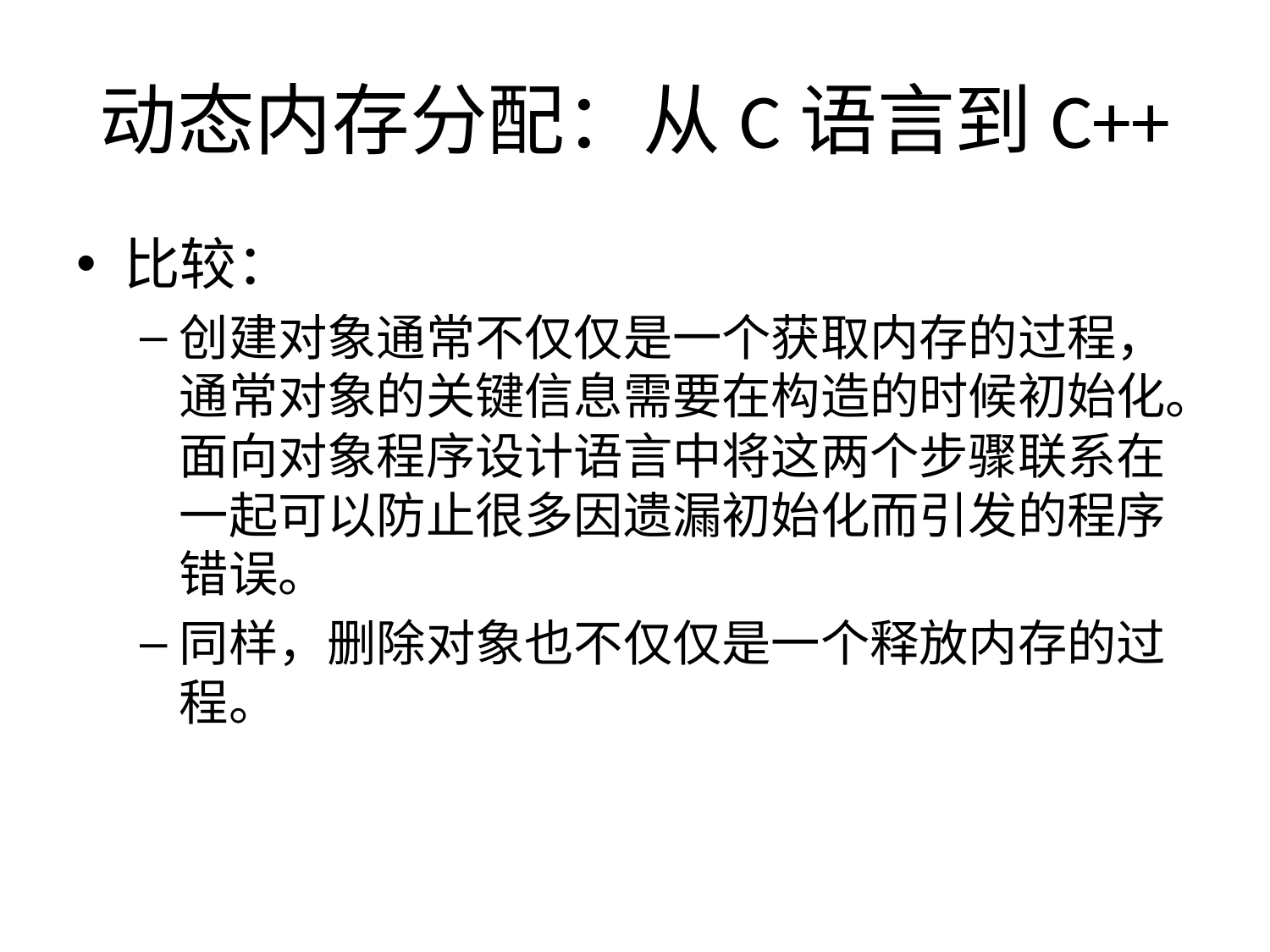

# 动态内存分配：从C语言到C++
比较：
创建对象通常不仅仅是一个获取内存的过程，通常对象的关键信息需要在构造的时候初始化。面向对象程序设计语言中将这两个步骤联系在一起可以防止很多因遗漏初始化而引发的程序错误。
同样，删除对象也不仅仅是一个释放内存的过程。